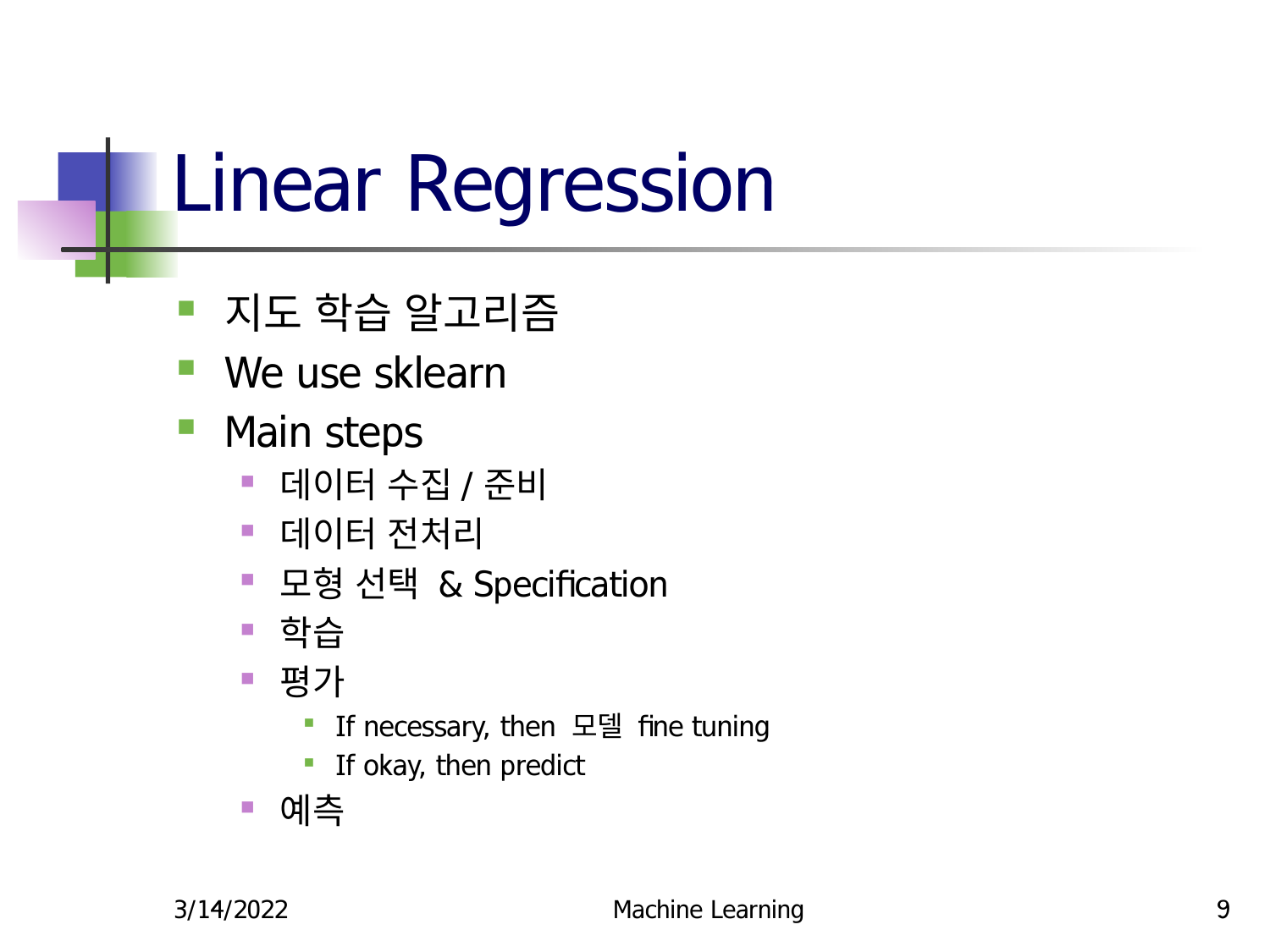

# Linear Regression
지도 학습 알고리즘
We use sklearn
Main steps
데이터 수집/준비
데이터 전처리
모형 선택 & Specification
학습
평가
If necessary, then 모델 fine tuning
If okay, then predict
예측

3/14/2022
Machine Learning
9